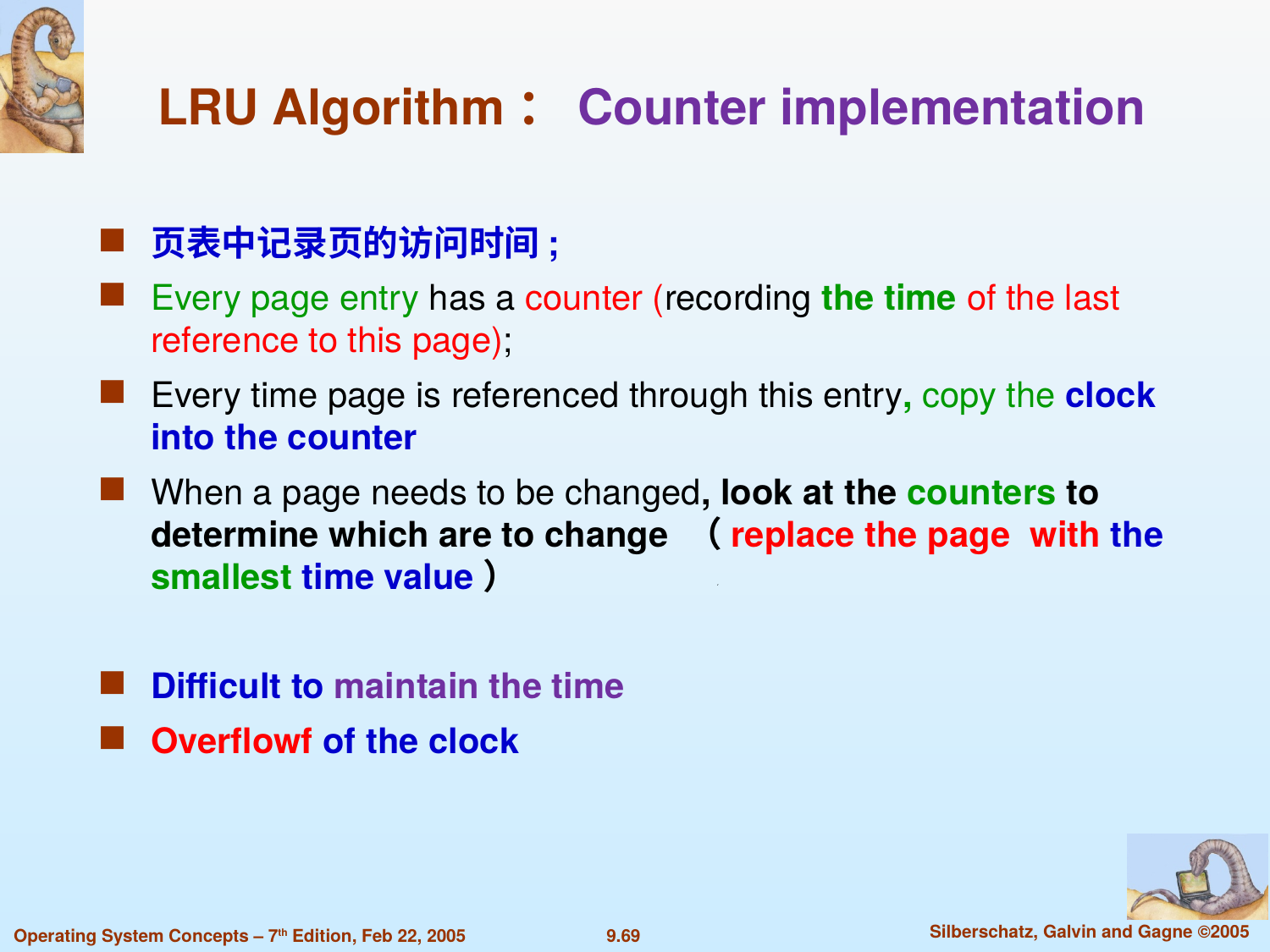

LRU Algorithm：Counter implementation
页表中记录页的访问时间;
Every page entry has a counter (recording the time of the last reference to this page);
Every time page is referenced through this entry, copy the clock into the counter
When a page needs to be changed, look at the counters to determine which are to change （replace the page  with the smallest time value）

Difficult to maintain the time
Overflowf of the clock